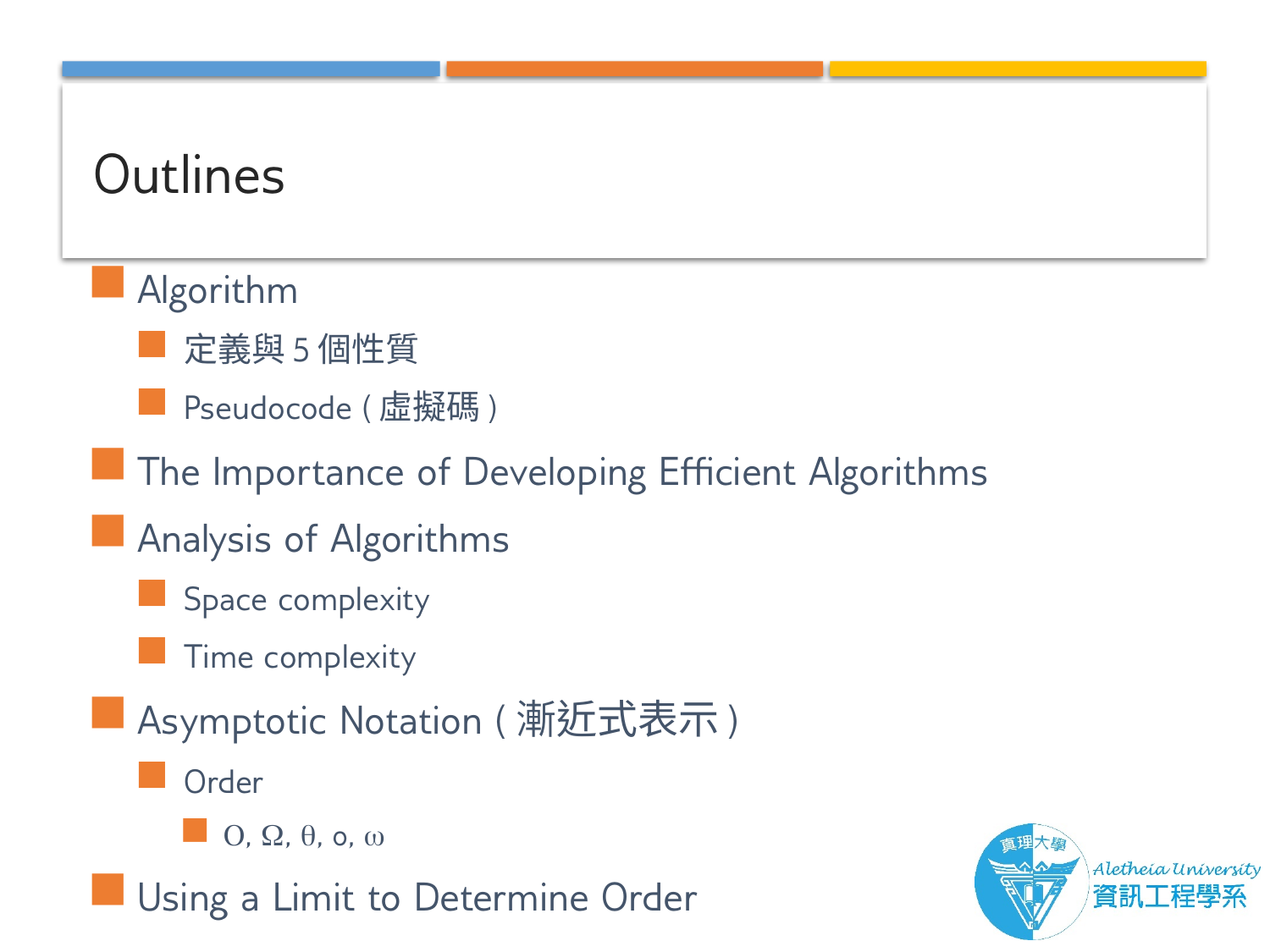

# Outlines
Algorithm
定義與5個性質
Pseudocode (虛擬碼)
The Importance of Developing Efficient Algorithms
Analysis of Algorithms
Space complexity
Time complexity
Asymptotic Notation (漸近式表示)
Order
Ο, Ω, θ, o, ω
Using a Limit to Determine Order